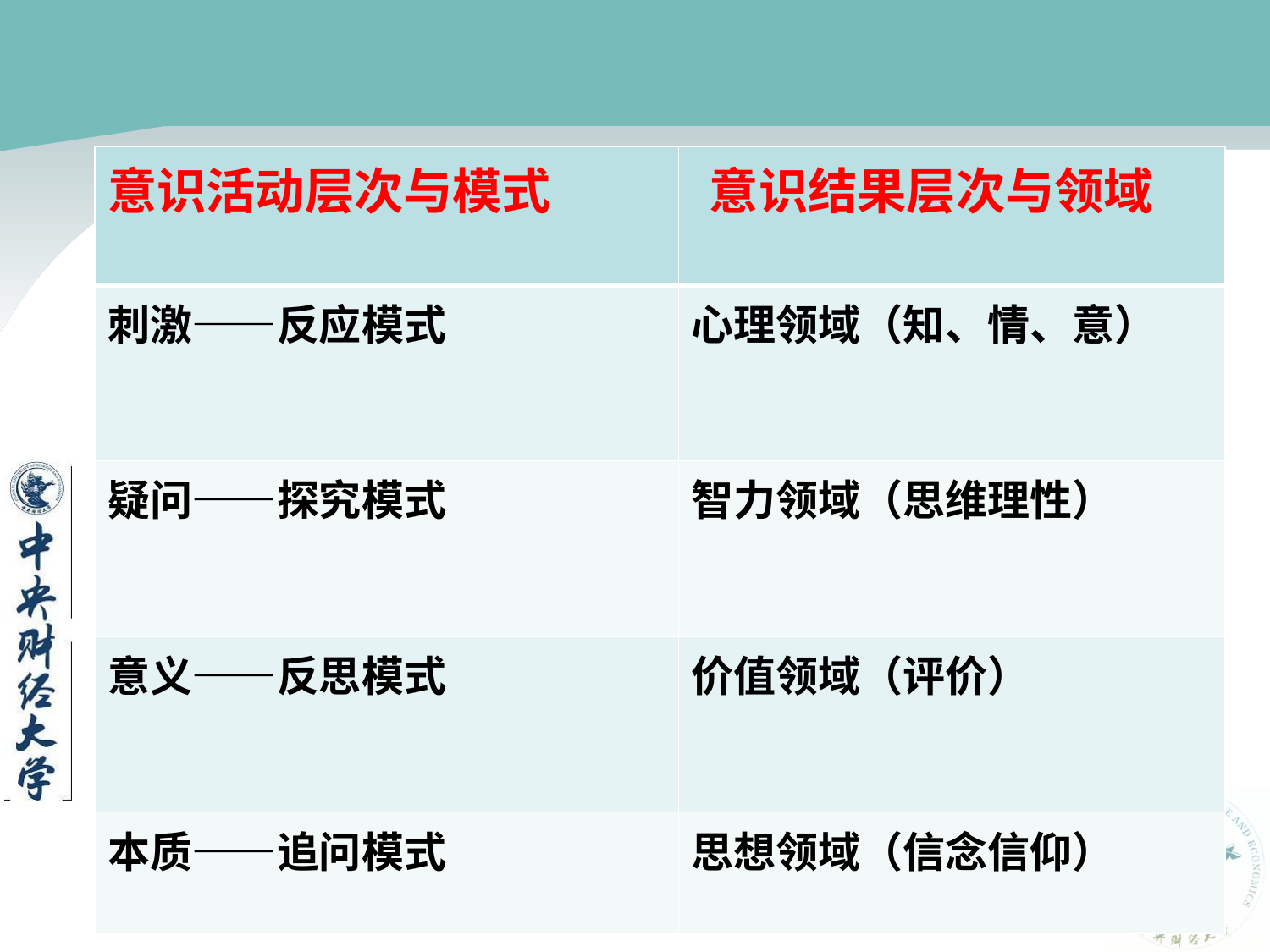

| 意识活动层次与模式 | 意识结果层次与领域 |
| --- | --- |
| 刺激——反应模式 | 心理领域（知、情、意） |
| 疑问——探究模式 | 智力领域（思维理性） |
| 意义——反思模式 | 价值领域（评价） |
| 本质——追问模式 | 思想领域（信念信仰） |